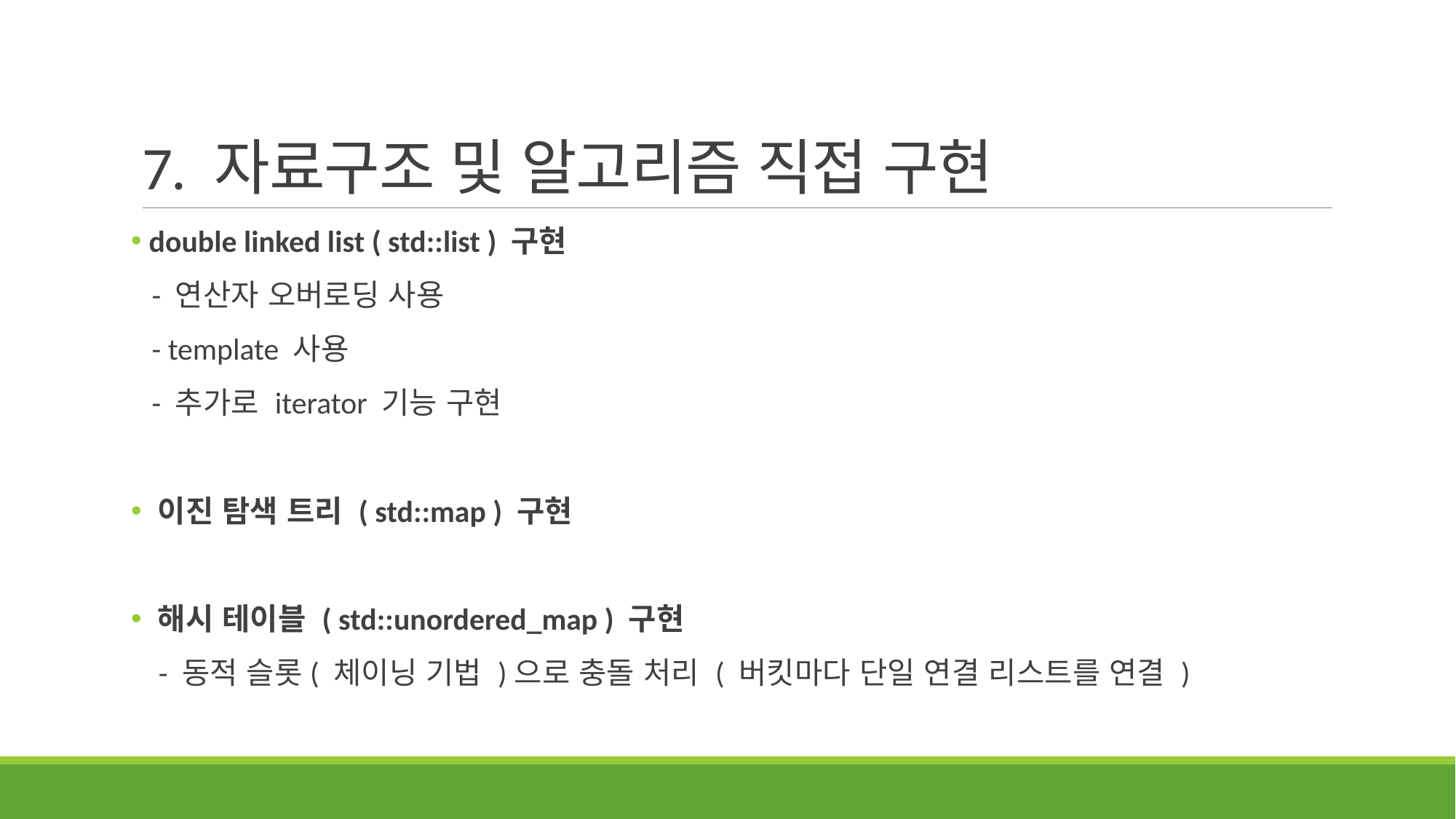

# 7. 자료구조 및 알고리즘 직접 구현
 double linked list ( std::list ) 구현
   - 연산자 오버로딩 사용
   - template 사용
   - 추가로 iterator 기능 구현

 이진 탐색 트리 ( std::map ) 구현

 해시 테이블 ( std::unordered_map ) 구현
    - 동적 슬롯( 체이닝 기법 )으로 충돌 처리 ( 버킷마다 단일 연결 리스트를 연결 )